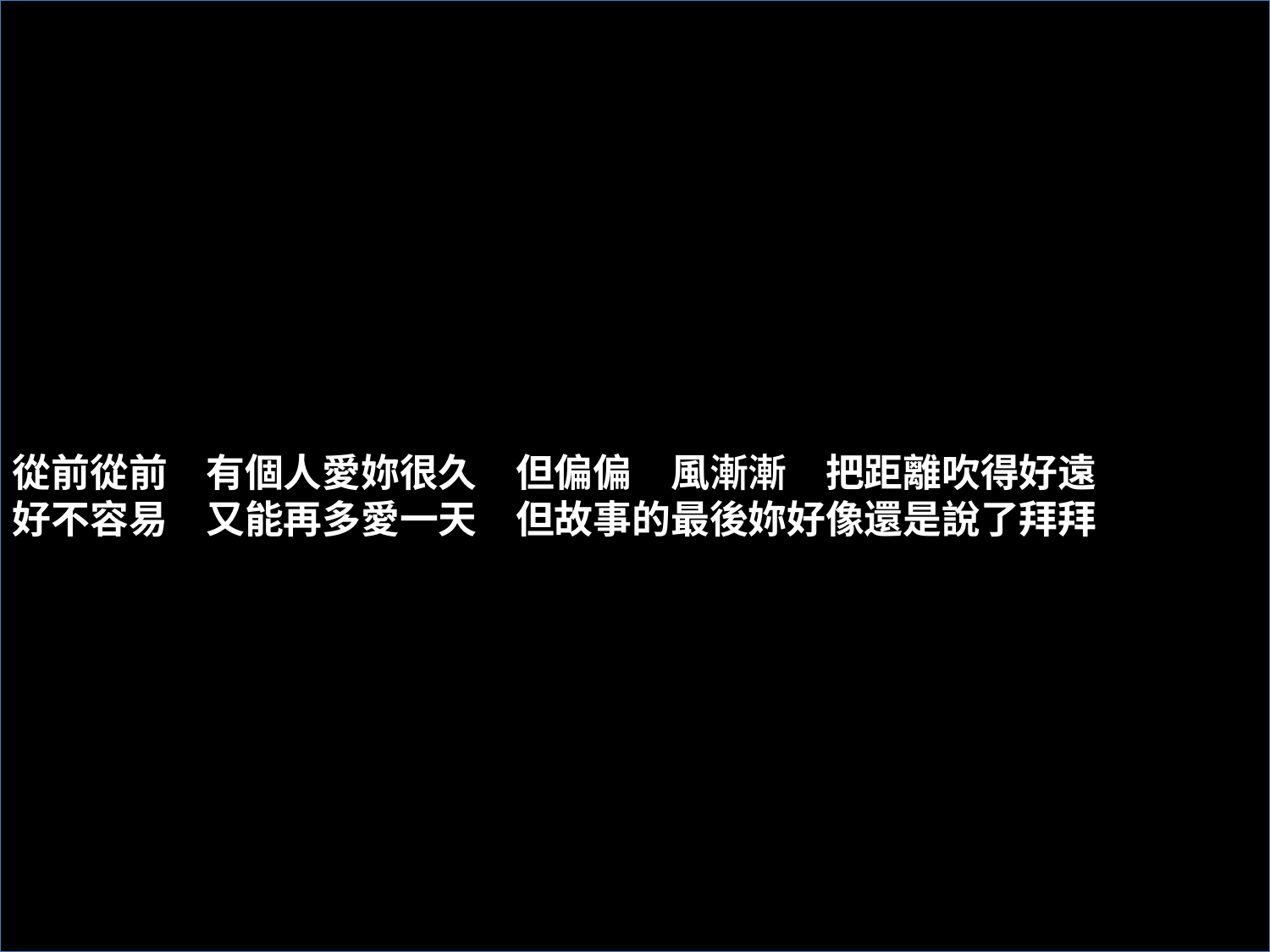

從前從前　有個人愛妳很久　但偏偏　風漸漸　把距離吹得好遠
好不容易　又能再多愛一天　但故事的最後妳好像還是說了拜拜
#